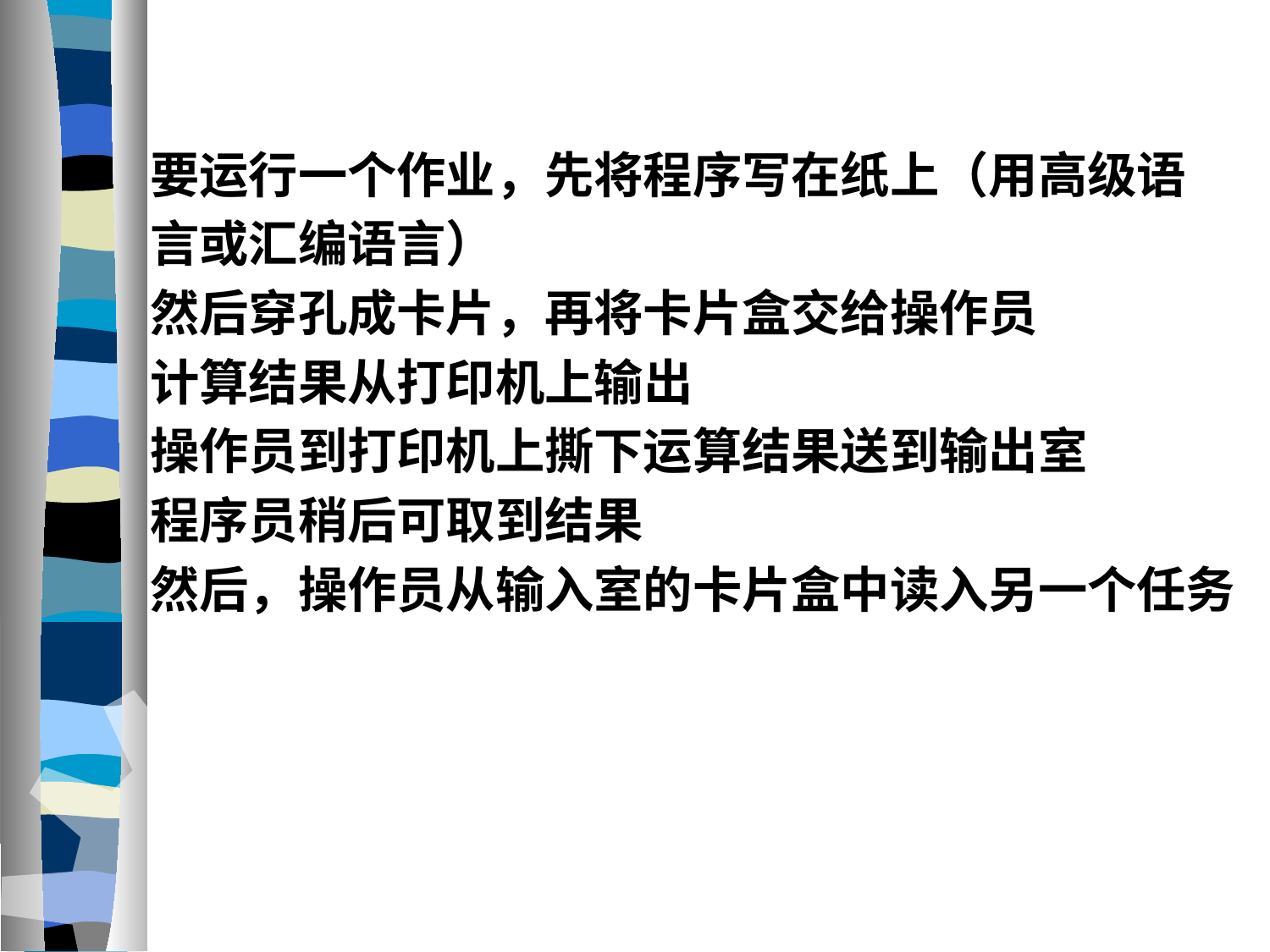

要运行一个作业，先将程序写在纸上（用高级语
言或汇编语言）
然后穿孔成卡片，再将卡片盒交给操作员
计算结果从打印机上输出
操作员到打印机上撕下运算结果送到输出室
程序员稍后可取到结果
然后，操作员从输入室的卡片盒中读入另一个任务